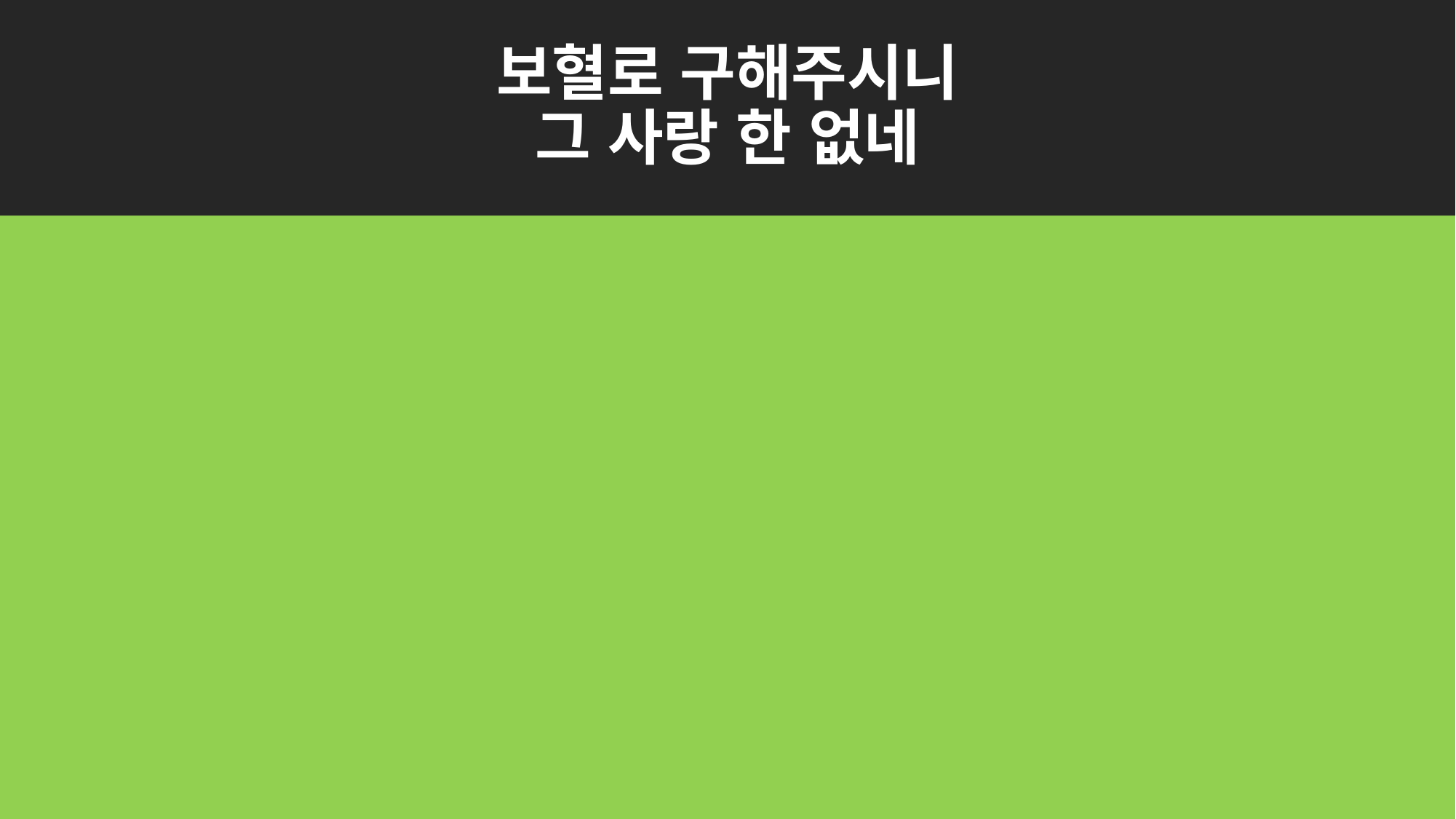

# 보혈로 구해주시니 그 사랑 한 없네